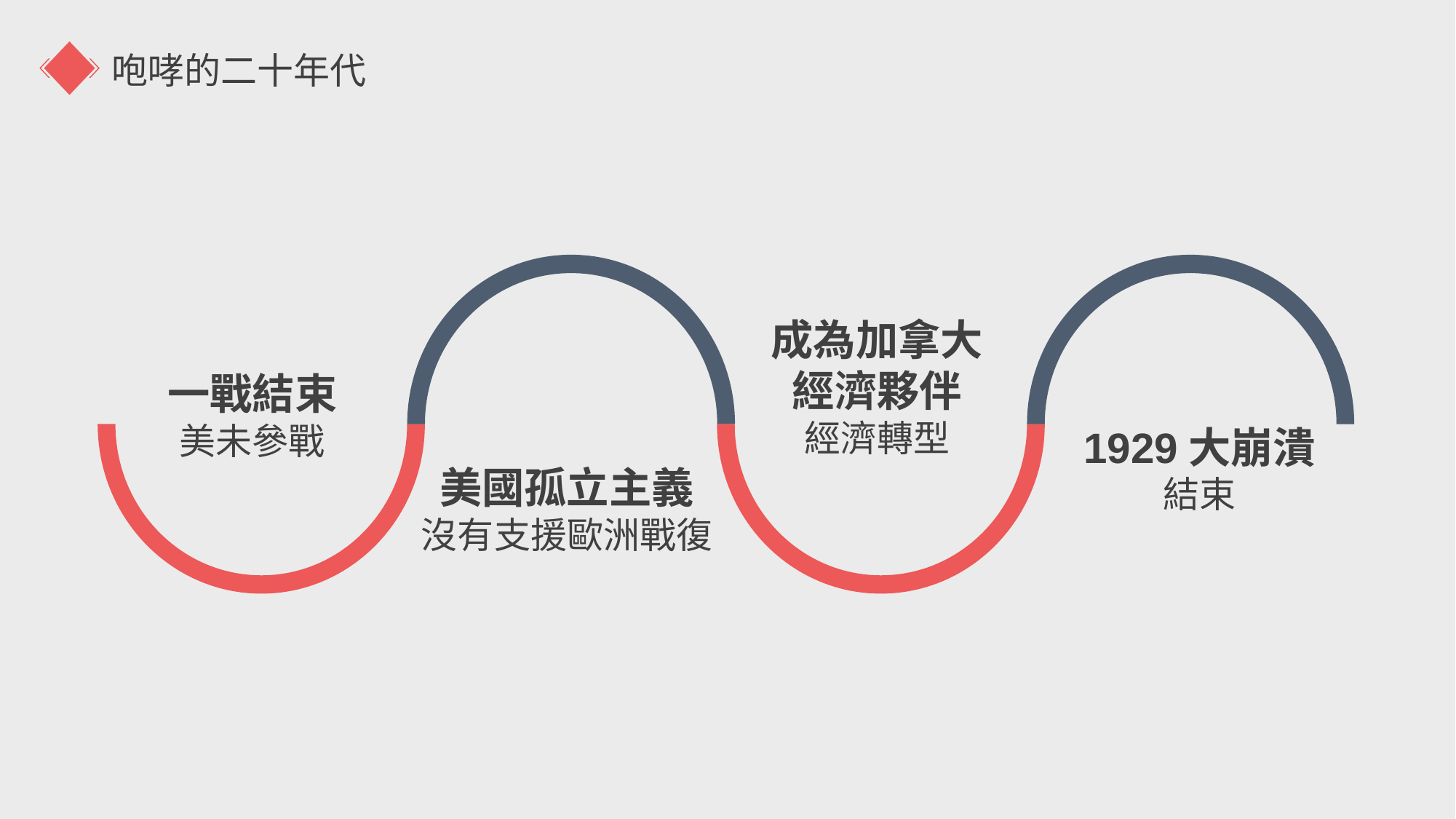

咆哮的二十年代

成為加拿大經濟夥伴
經濟轉型
一戰結束
美未參戰
1929大崩潰
結束
美國孤立主義
沒有支援歐洲戰復